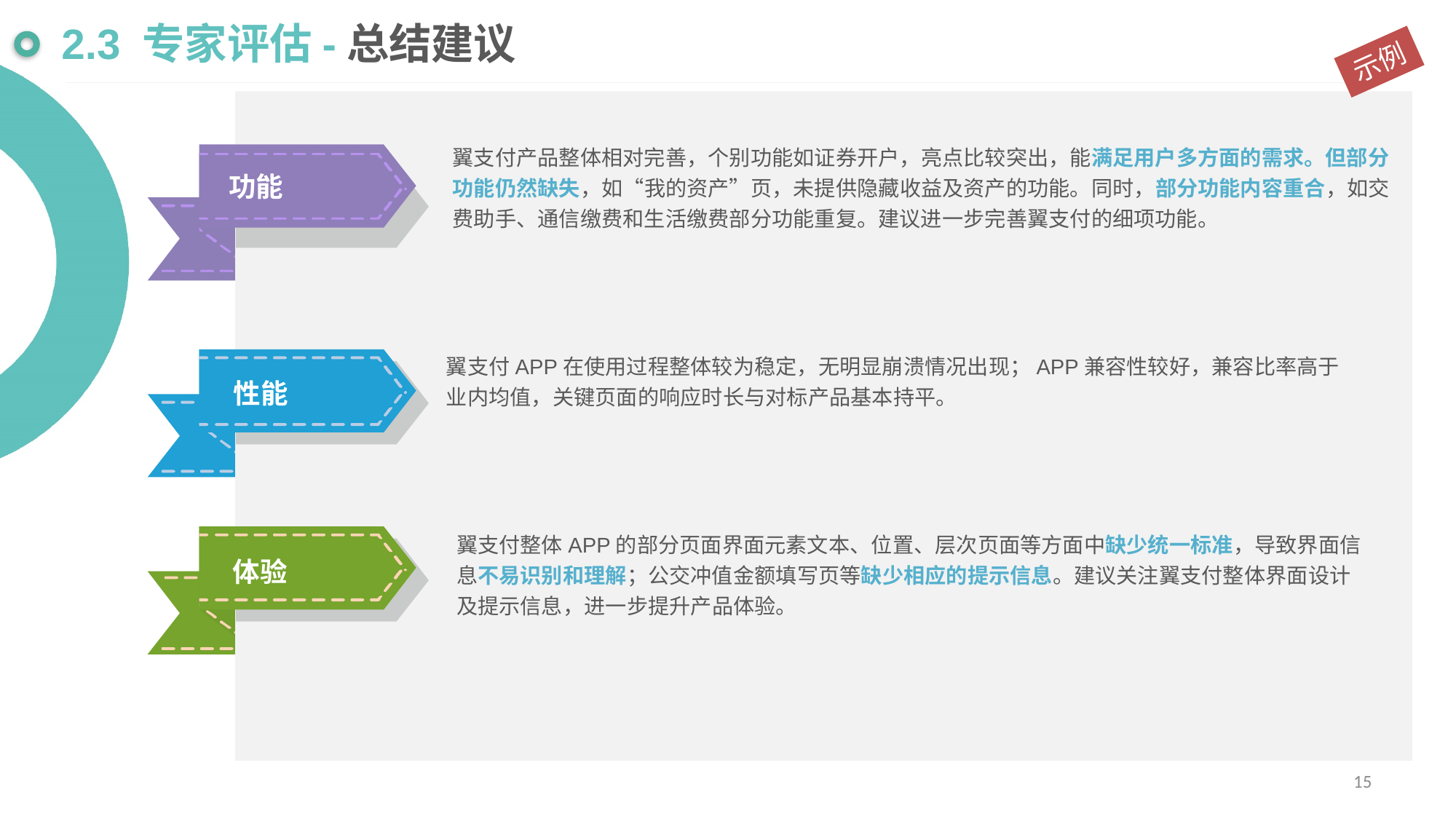

2.3 专家评估-总结建议
示例

翼支付产品整体相对完善，个别功能如证券开户，亮点比较突出，能满足用户多方面的需求。但部分功能仍然缺失，如“我的资产”页，未提供隐藏收益及资产的功能。同时，部分功能内容重合，如交费助手、通信缴费和生活缴费部分功能重复。建议进一步完善翼支付的细项功能。

功能

翼支付APP在使用过程整体较为稳定，无明显崩溃情况出现；APP兼容性较好，兼容比率高于业内均值，关键页面的响应时长与对标产品基本持平。

性能

翼支付整体APP的部分页面界面元素文本、位置、层次页面等方面中缺少统一标准，导致界面信息不易识别和理解；公交冲值金额填写页等缺少相应的提示信息。建议关注翼支付整体界面设计及提示信息，进一步提升产品体验。

体验

15